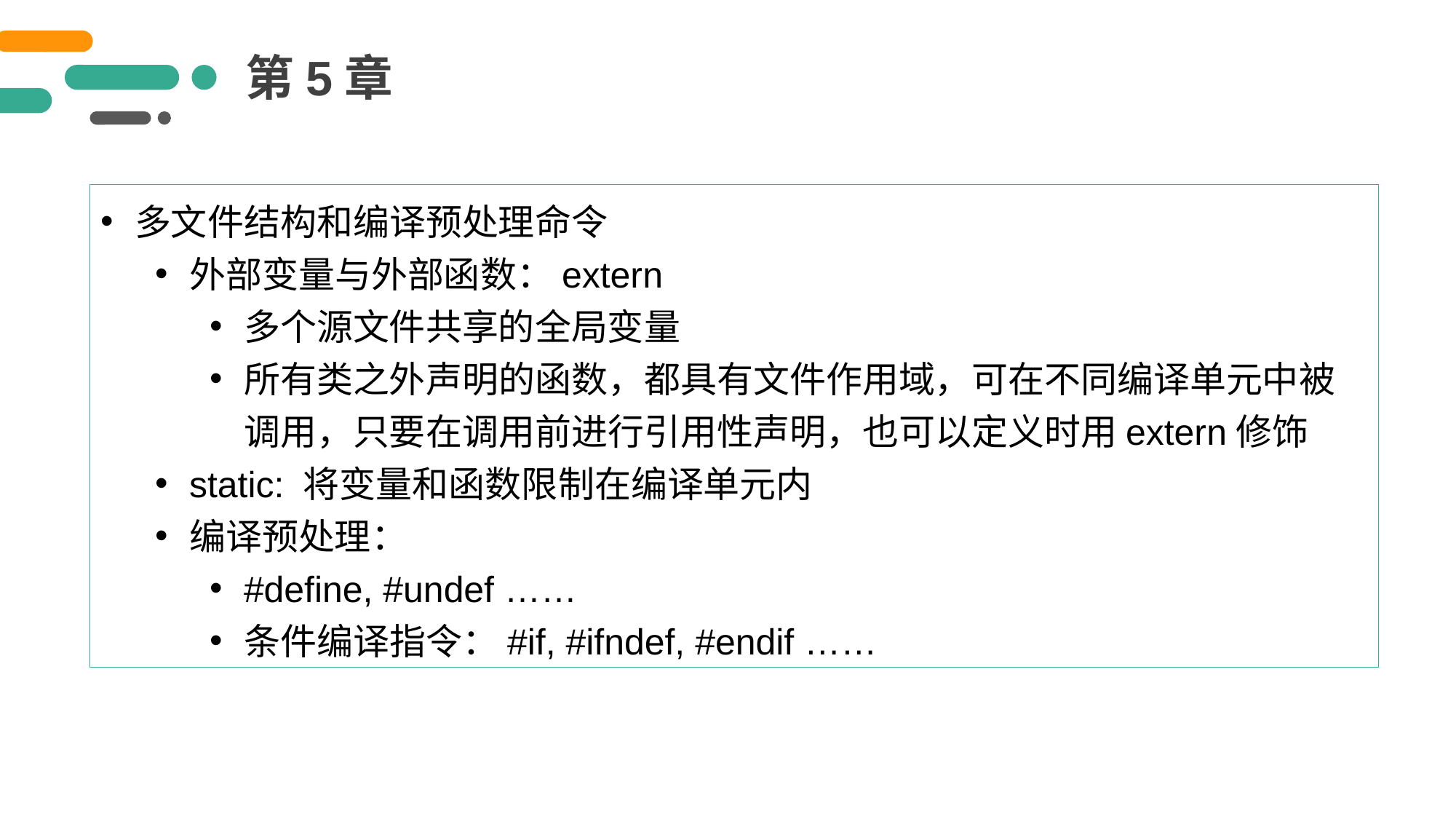

第5章
多文件结构和编译预处理命令
外部变量与外部函数：extern
多个源文件共享的全局变量
所有类之外声明的函数，都具有文件作用域，可在不同编译单元中被调用，只要在调用前进行引用性声明，也可以定义时用extern修饰
static: 将变量和函数限制在编译单元内
编译预处理：
#define, #undef ……
条件编译指令：#if, #ifndef, #endif ……